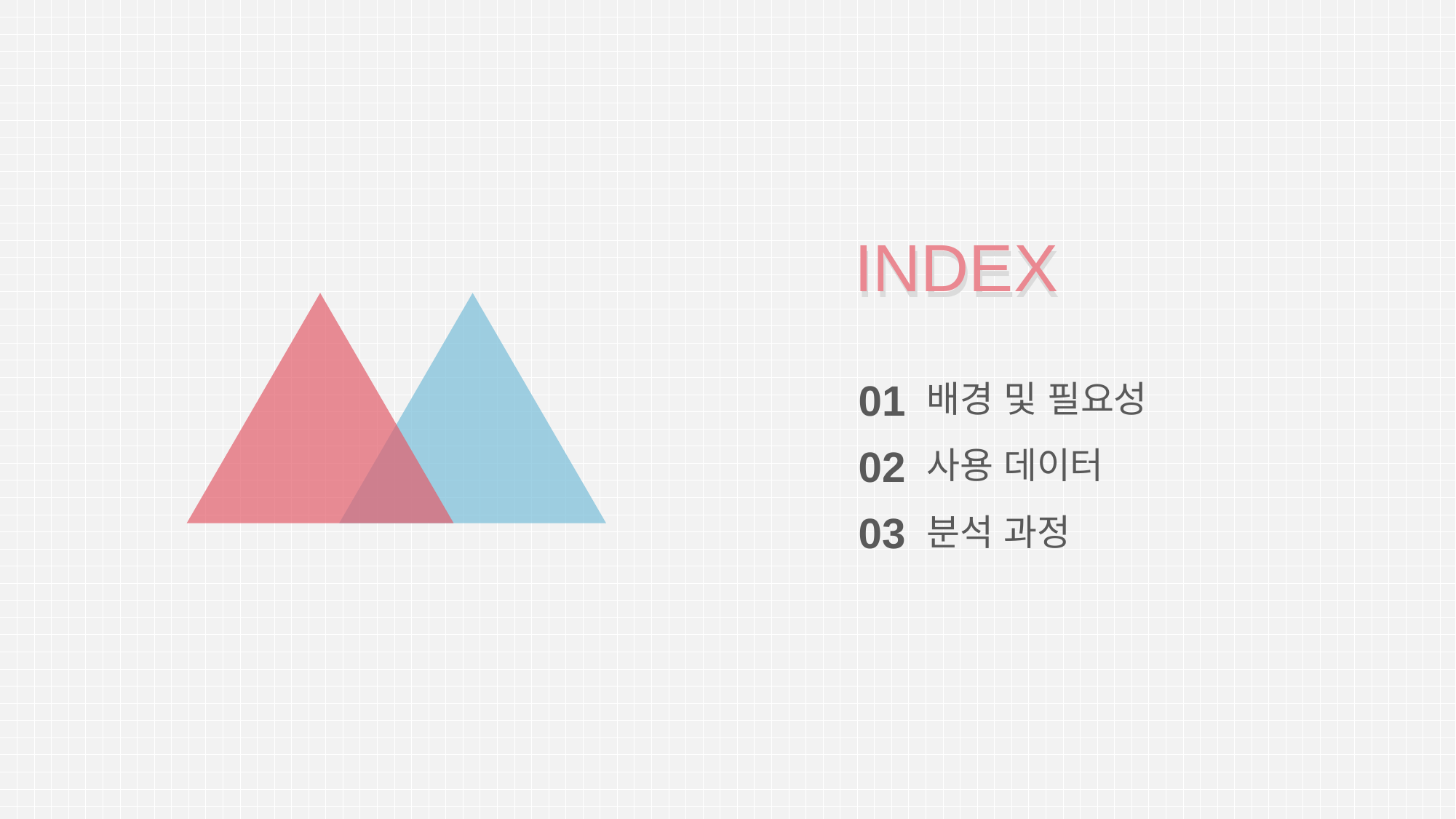

INDEX
INDEX
01
배경 및 필요성
02
사용 데이터
03
분석 과정